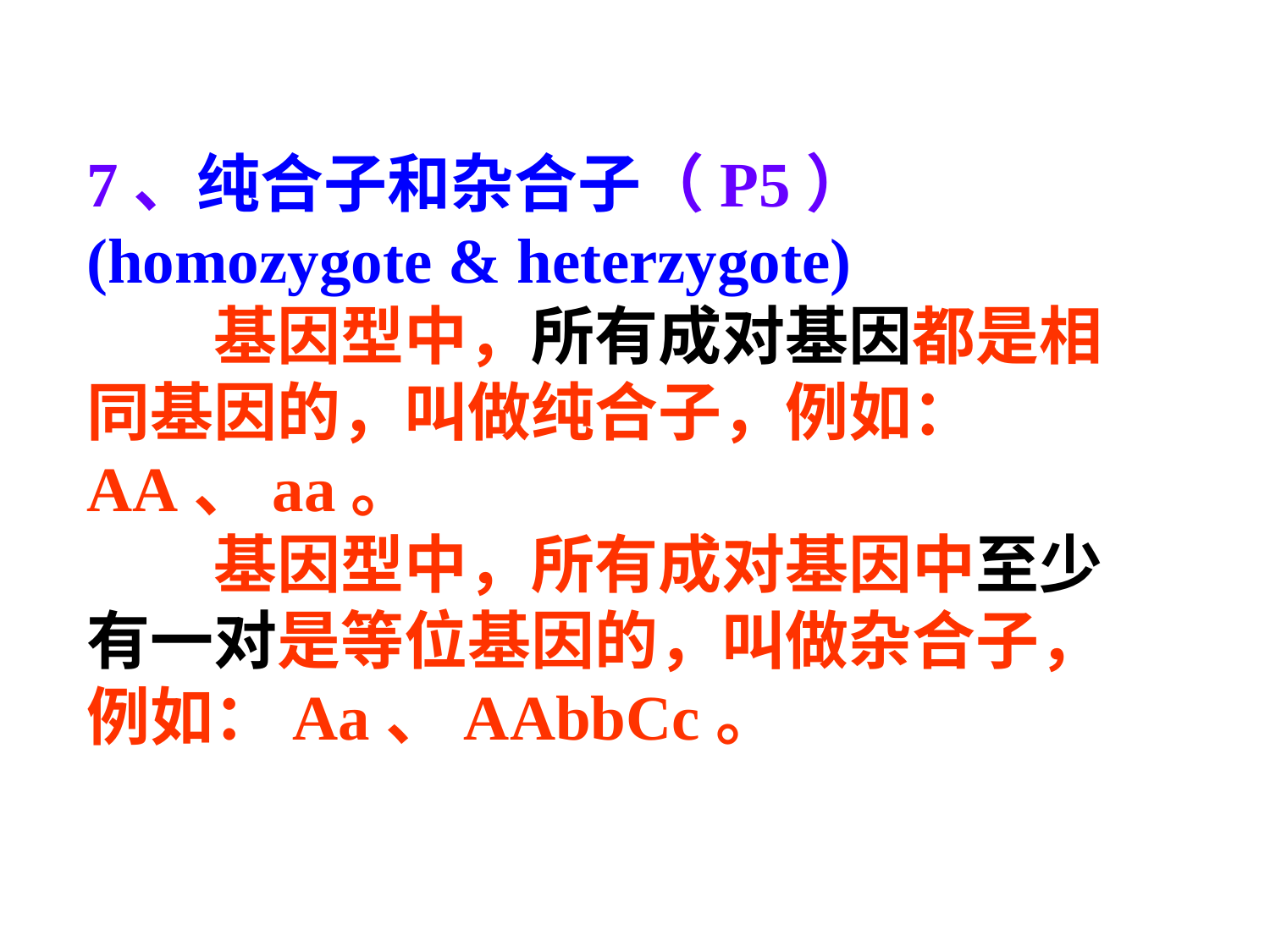

7、纯合子和杂合子（P5）
(homozygote & heterzygote)
	基因型中，所有成对基因都是相同基因的，叫做纯合子，例如：AA、aa。
	基因型中，所有成对基因中至少有一对是等位基因的，叫做杂合子，例如：Aa、AAbbCc。